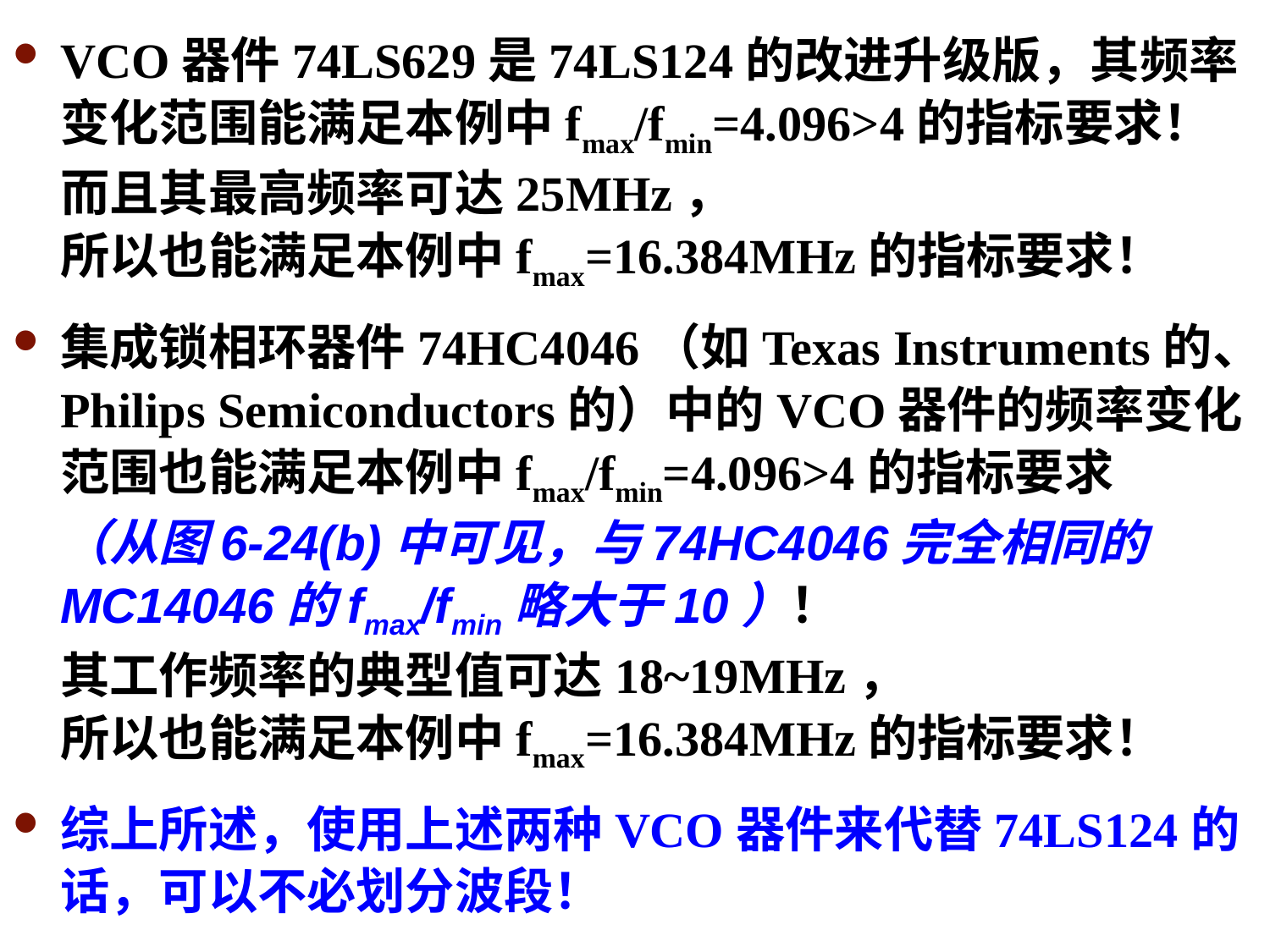

VCO器件74LS629是74LS124的改进升级版，其频率
变化范围能满足本例中fmax/fmin=4.096>4的指标要求！而且其最高频率可达25MHz，
所以也能满足本例中fmax=16.384MHz的指标要求！
集成锁相环器件74HC4046（如Texas Instruments的、Philips Semiconductors的）中的VCO器件的频率变化范围也能满足本例中fmax/fmin=4.096>4的指标要求
（从图6-24(b)中可见，与74HC4046完全相同的MC14046的fmax/fmin略大于10）！
其工作频率的典型值可达18~19MHz，
所以也能满足本例中fmax=16.384MHz的指标要求！
综上所述，使用上述两种VCO器件来代替74LS124的话，可以不必划分波段！